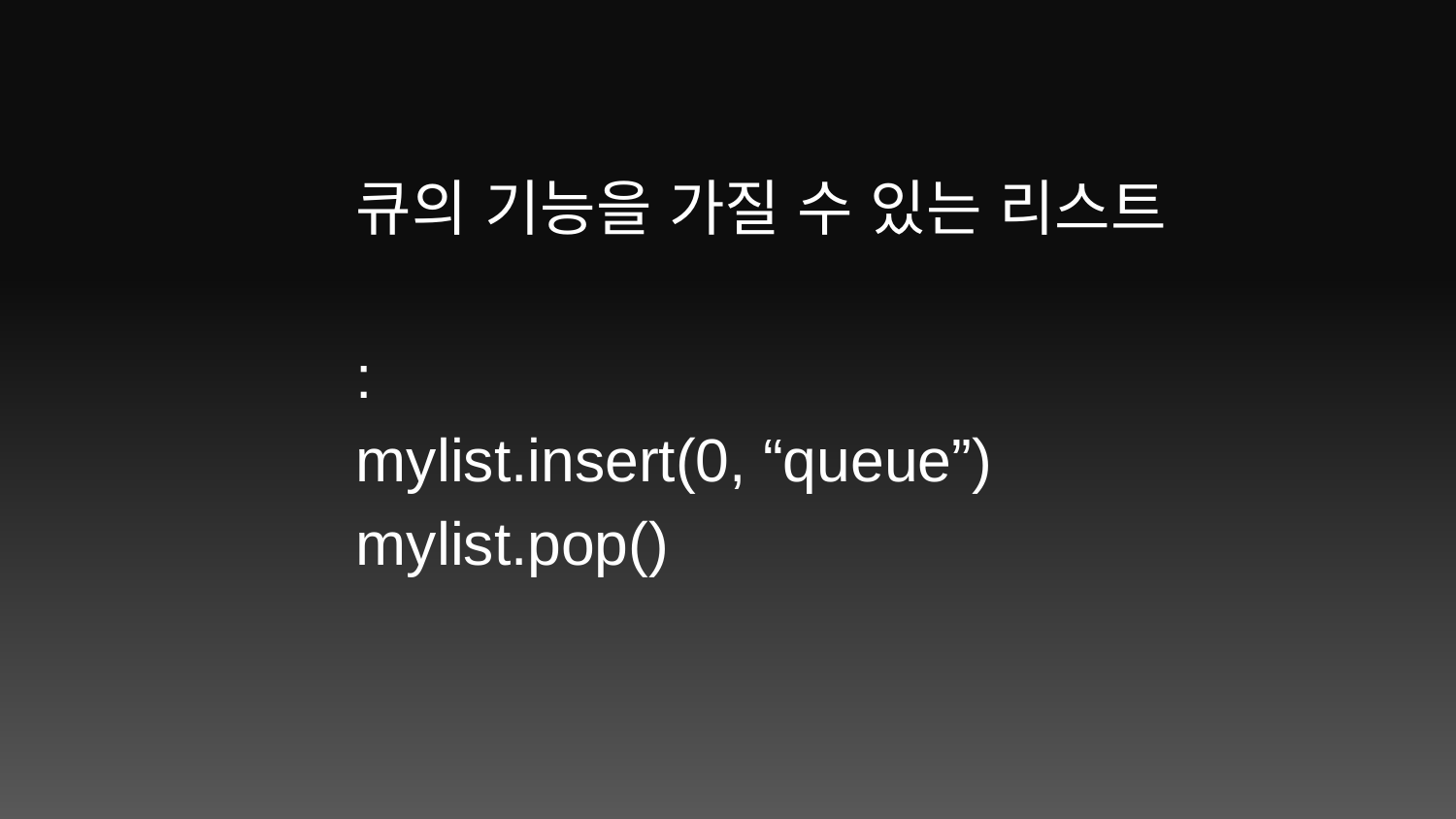

큐의 기능을 가질 수 있는 리스트

:
mylist.insert(0, “queue”)
mylist.pop()